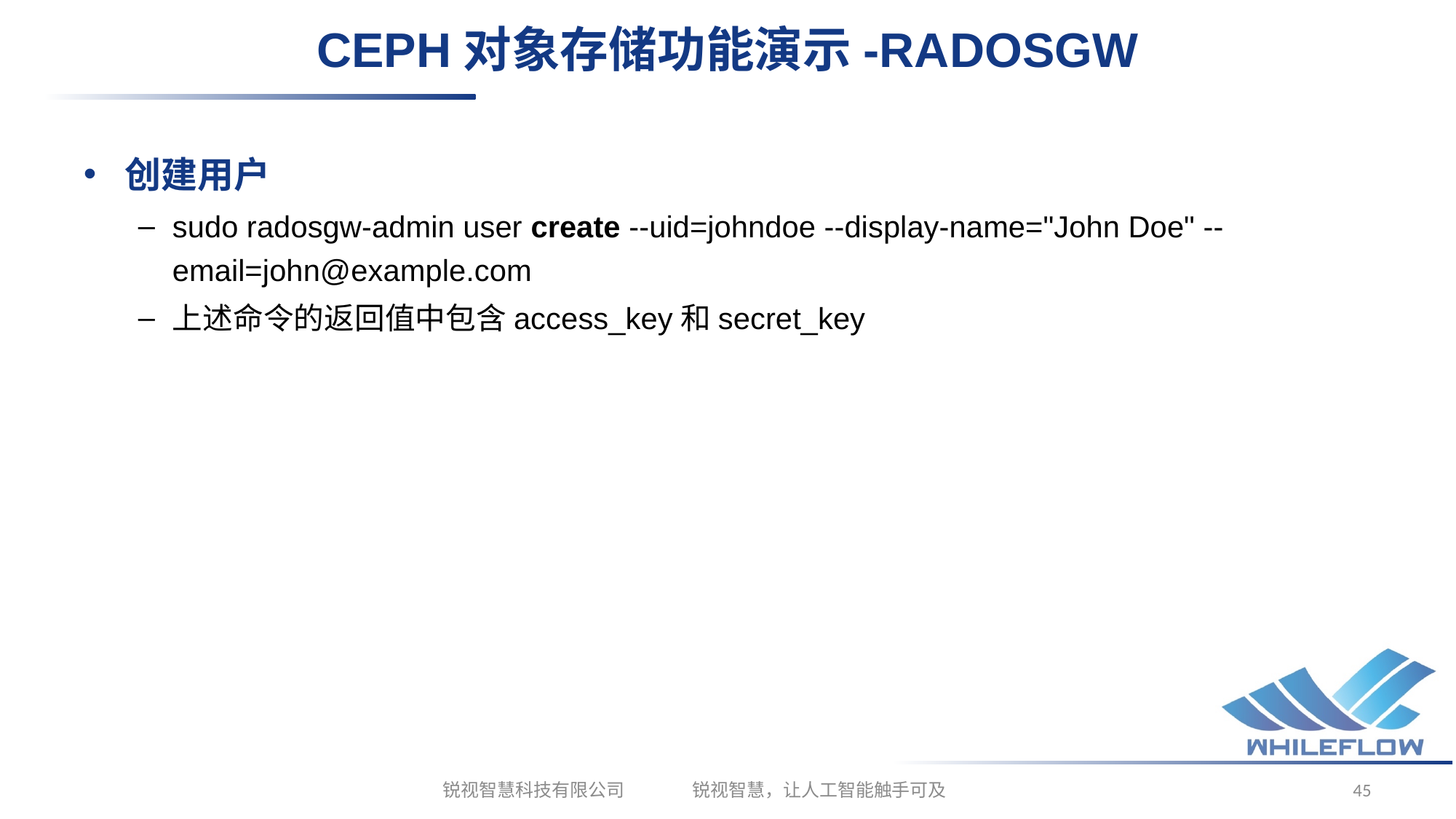

# CEPH对象存储功能演示-RADOSGW
创建用户
sudo radosgw-admin user create --uid=johndoe --display-name="John Doe" --email=john@example.com
上述命令的返回值中包含access_key和secret_key
锐视智慧科技有限公司            锐视智慧，让人工智能触手可及
45